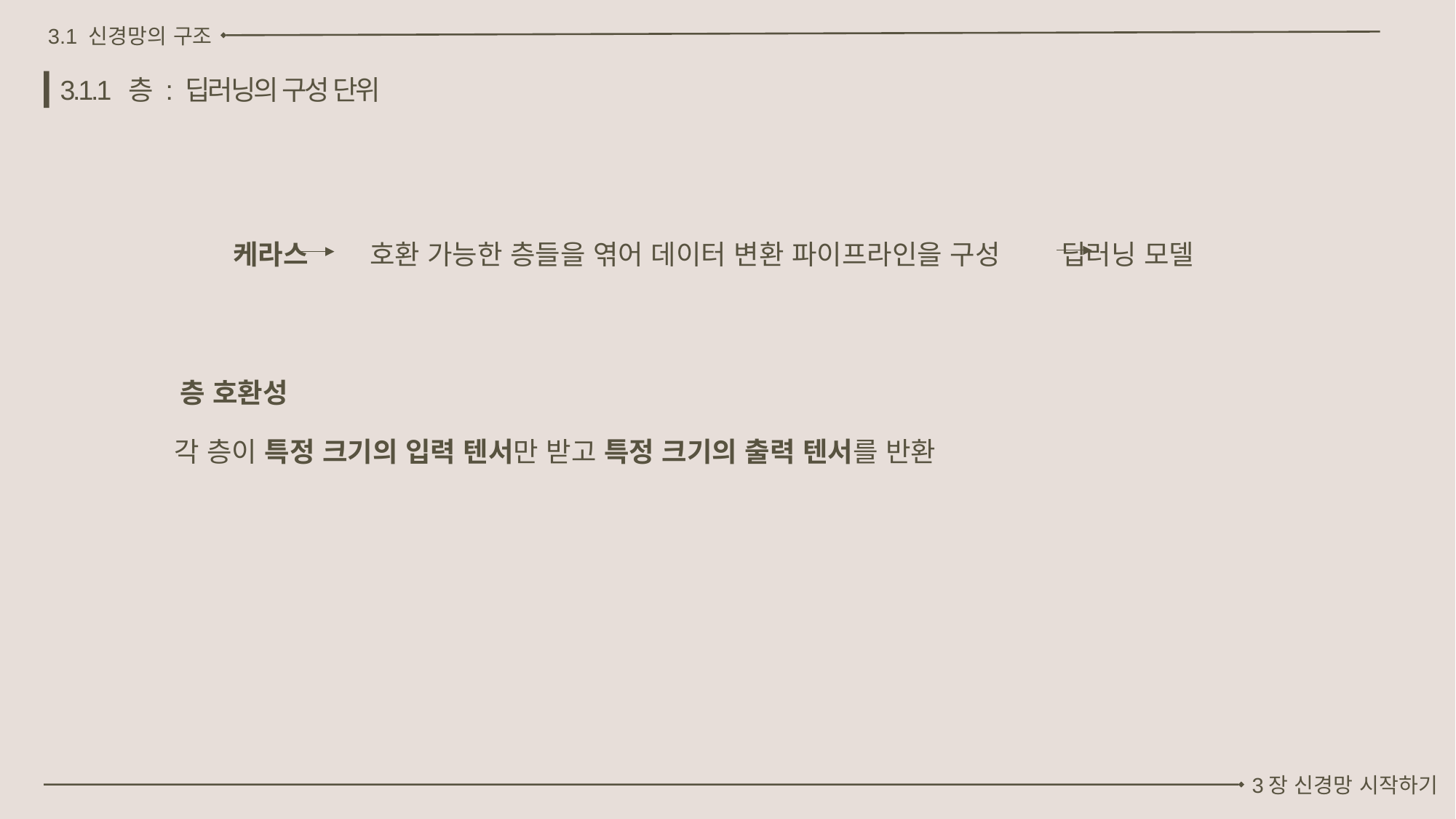

3.1 신경망의 구조
3.1.1  층 : 딥러닝의 구성 단위

케라스        호환 가능한 층들을 엮어 데이터 변환 파이프라인을 구성        딥러닝 모델
층 호환성
각 층이 특정 크기의 입력 텐서만 받고 특정 크기의 출력 텐서를 반환
3장 신경망 시작하기